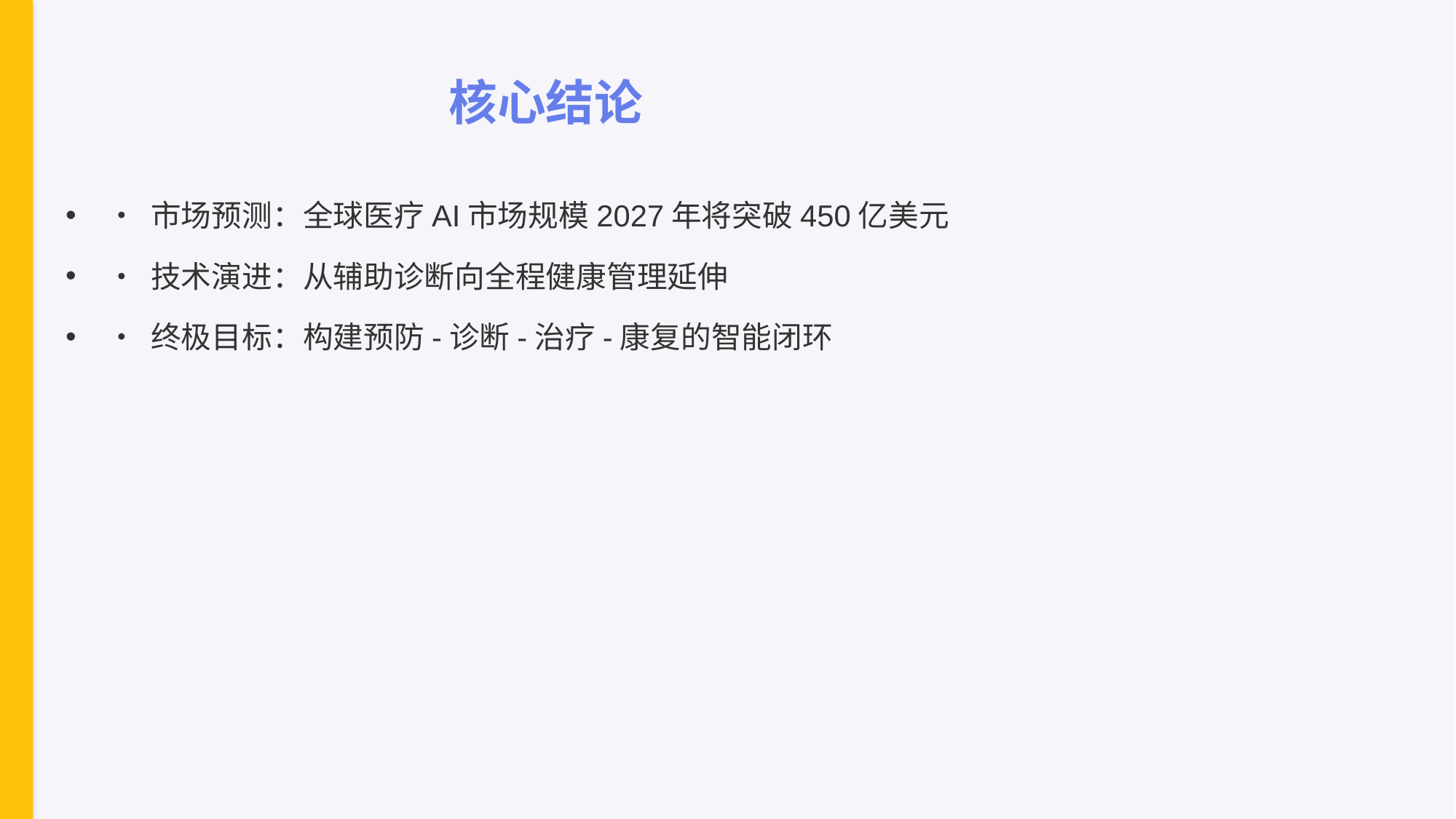

# 核心结论
• 市场预测：全球医疗AI市场规模2027年将突破450亿美元
• 技术演进：从辅助诊断向全程健康管理延伸
• 终极目标：构建预防-诊断-治疗-康复的智能闭环